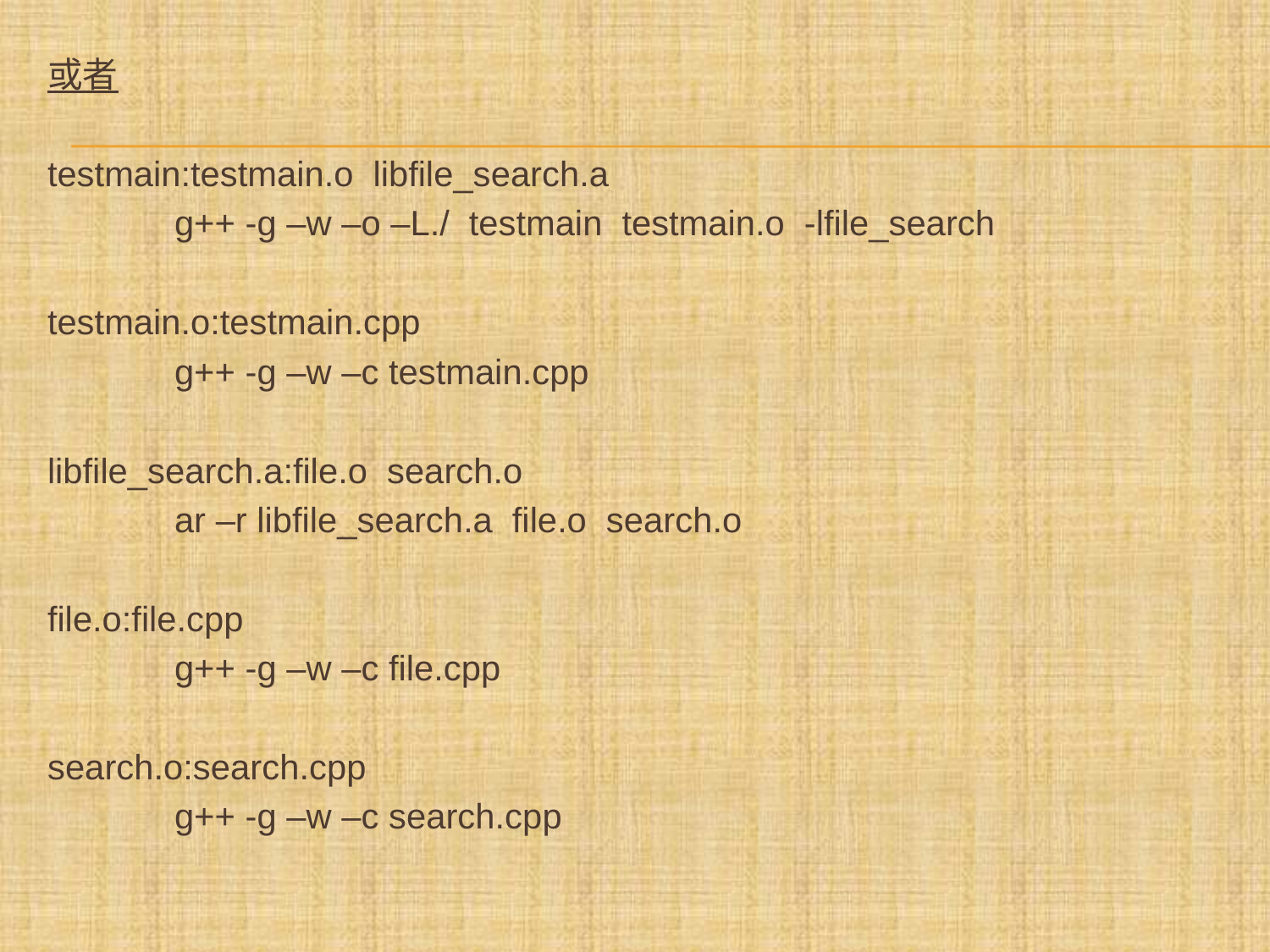

或者

testmain:testmain.o  libfile_search.a
	g++ -g –w –o –L./  testmain  testmain.o  -lfile_search

testmain.o:testmain.cpp
	g++ -g –w –c testmain.cpp

libfile_search.a:file.o  search.o
	ar –r libfile_search.a  file.o  search.o

file.o:file.cpp
	g++ -g –w –c file.cpp

search.o:search.cpp
	g++ -g –w –c search.cpp